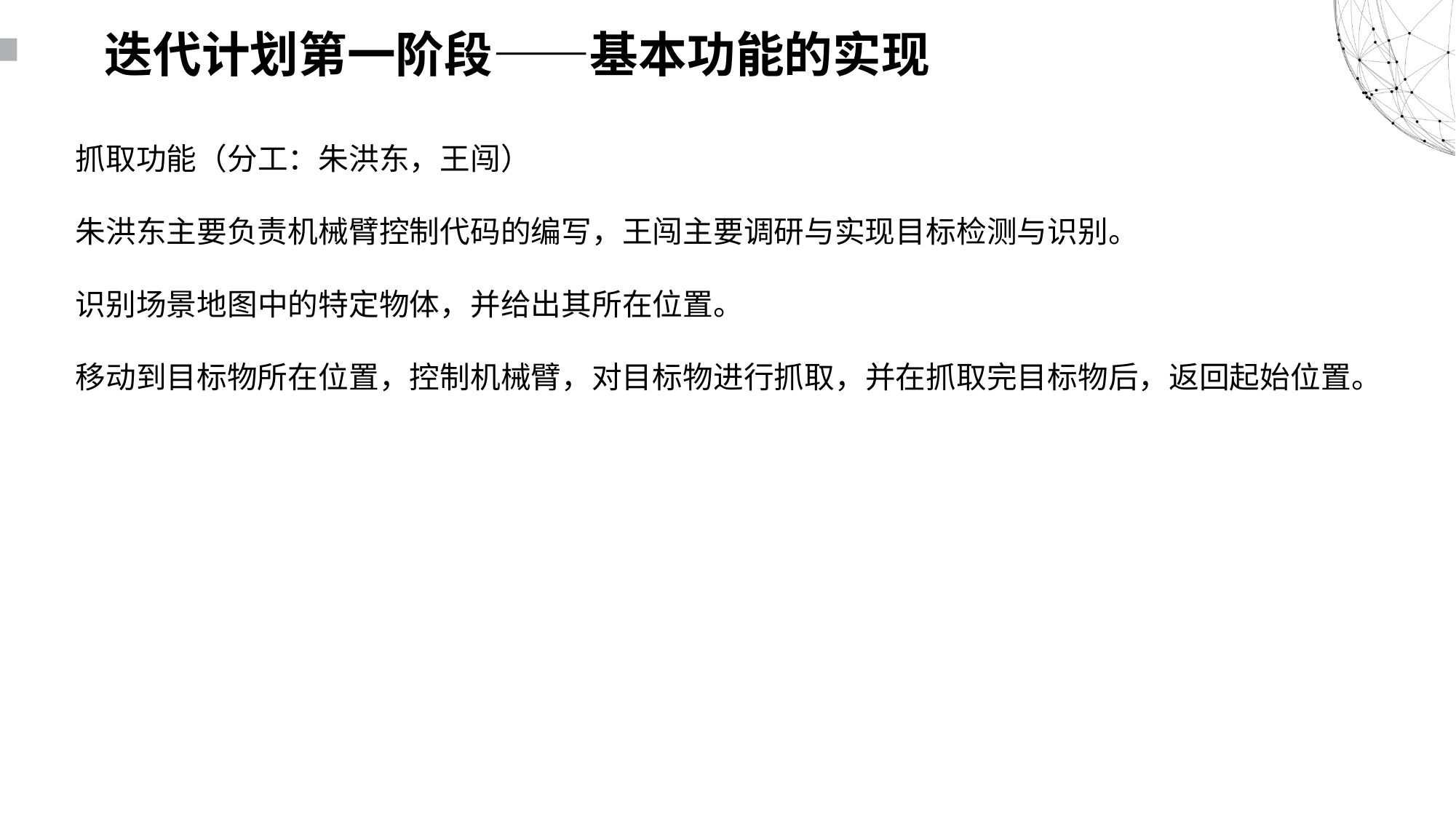

迭代计划第一阶段——基本功能的实现

抓取功能（分工：朱洪东，王闯）

朱洪东主要负责机械臂控制代码的编写，王闯主要调研与实现目标检测与识别。

识别场景地图中的特定物体，并给出其所在位置。

移动到目标物所在位置，控制机械臂，对目标物进行抓取，并在抓取完目标物后，返回起始位置。